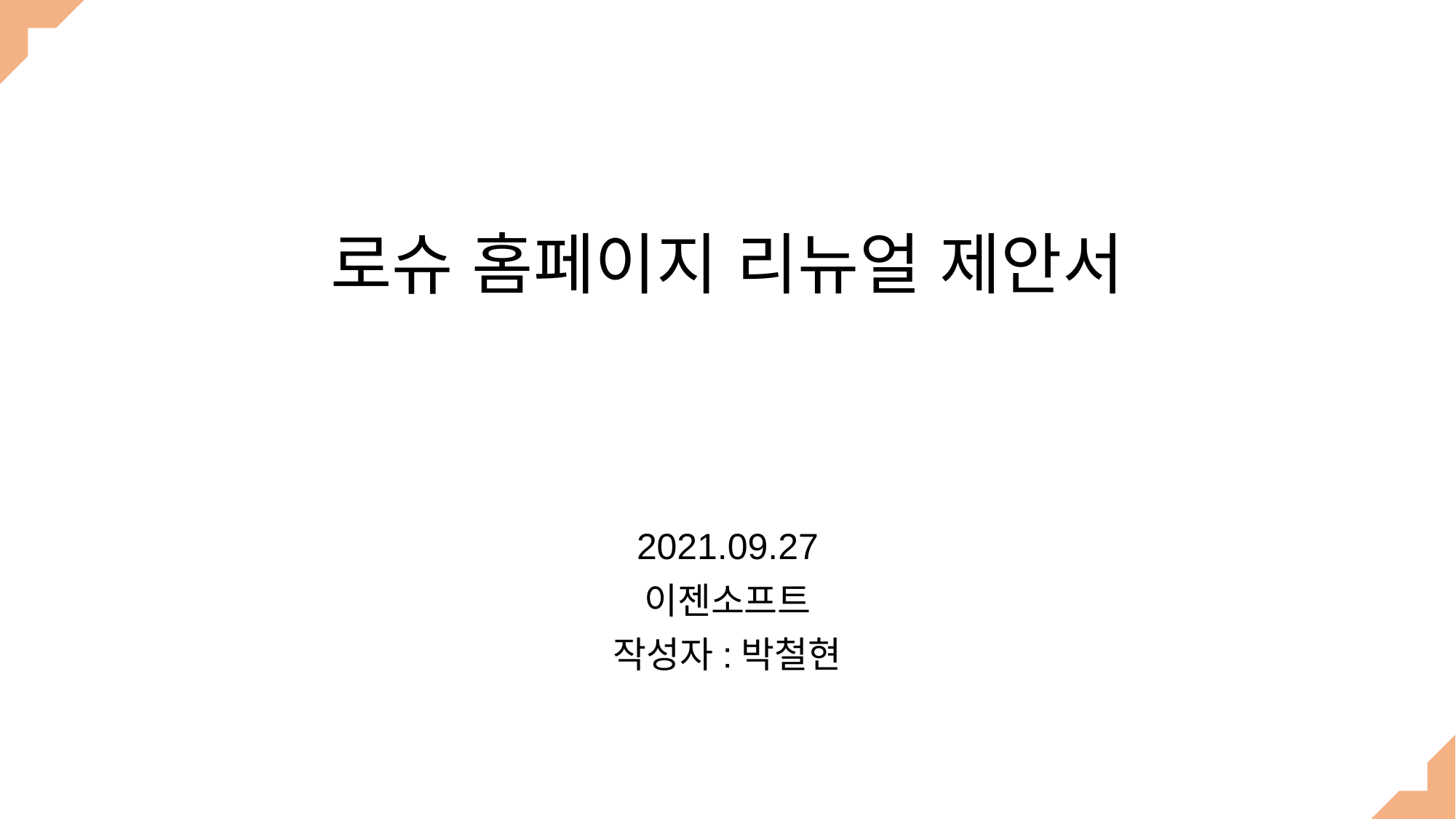

# 로슈 홈페이지 리뉴얼 제안서
2021.09.27
이젠소프트
작성자:박철현